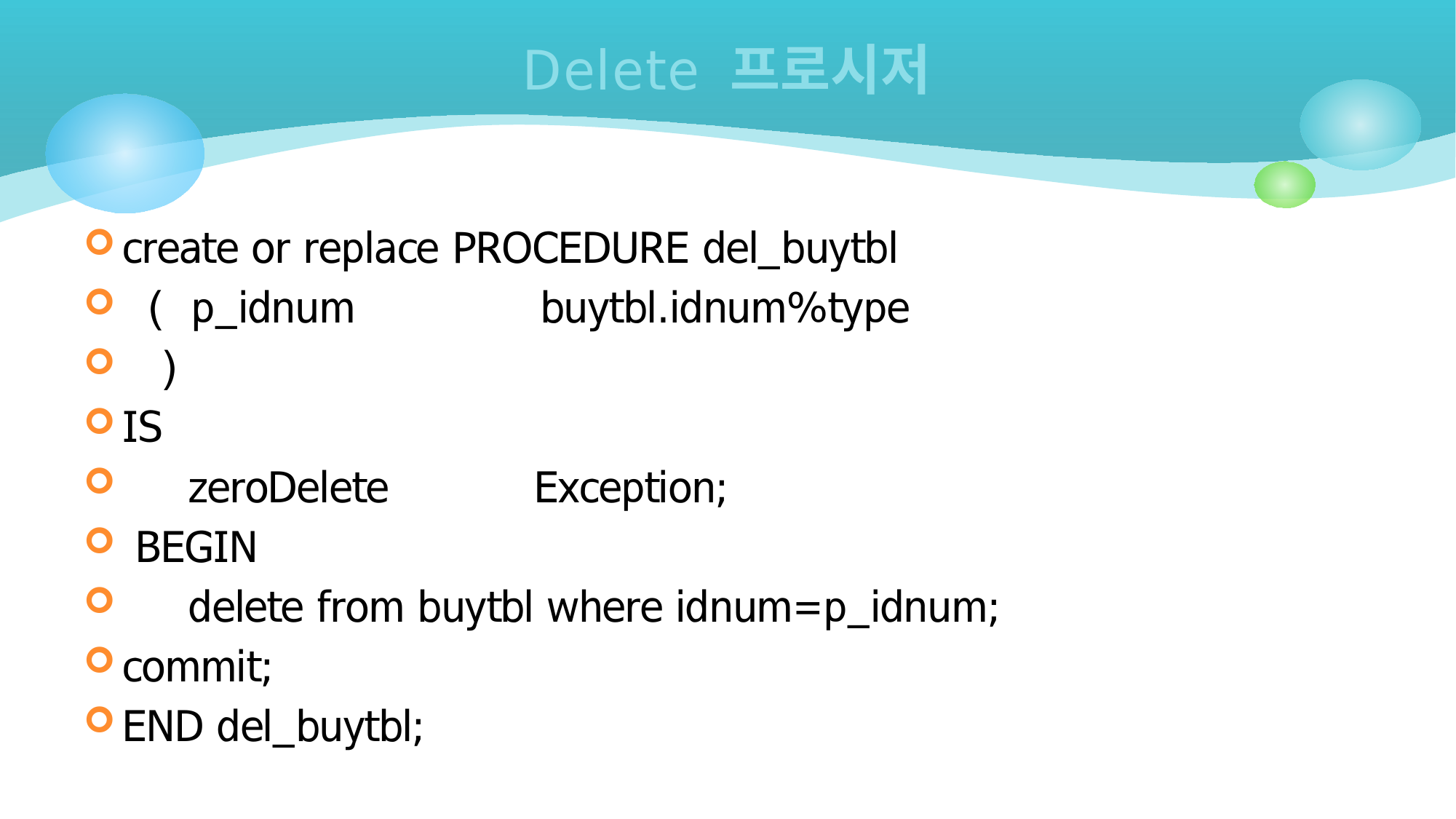

# Delete 프로시저
create or replace PROCEDURE del_buytbl
  (  p_idnum              buytbl.idnum%type
   )
IS
     zeroDelete           Exception;
 BEGIN
     delete from buytbl where idnum=p_idnum;
commit;
END del_buytbl;